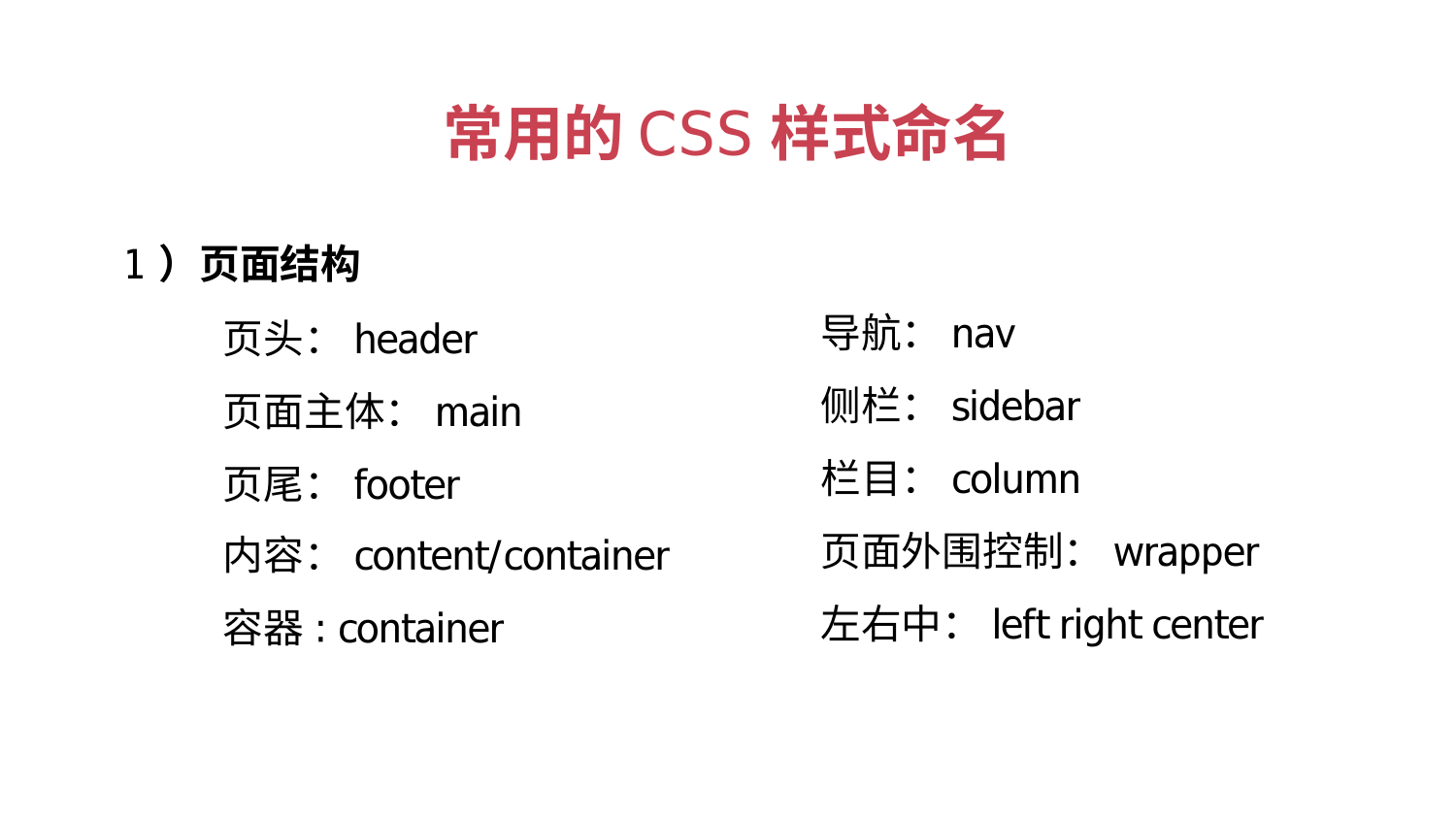

常用的CSS样式命名

1）页面结构
导航：nav
侧栏：sidebar
栏目：column
页面外围控制：wrapper
左右中：left right center
页头：header
页面主体：main
页尾：footer
内容：content/container
容器: container